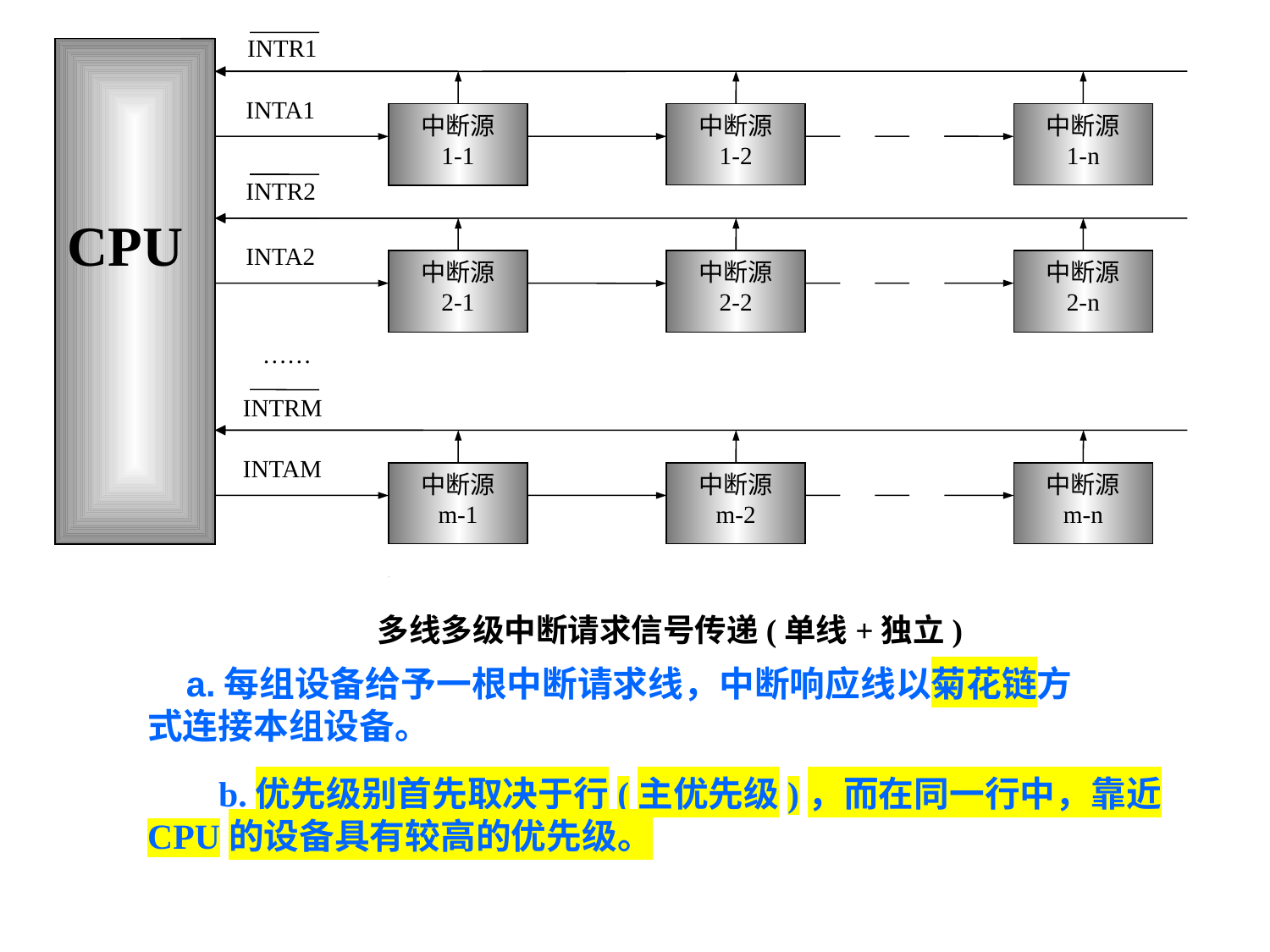

INTR1

CPU

INTA1
中断源
1-1
中断源
1-2
中断源
1-n

INTR2

INTA2
中断源
2-1
中断源
2-2
中断源
2-n

……
INTRM

INTAM
中断源
m-1

中断源
m-2
中断源
m-n

  多线多级中断请求信号传递(单线+独立)
    a.每组设备给予一根中断请求线，中断响应线以菊花链方式连接本组设备。
        b.优先级别首先取决于行(主优先级)，而在同一行中，靠近 CPU的设备具有较高的优先级。